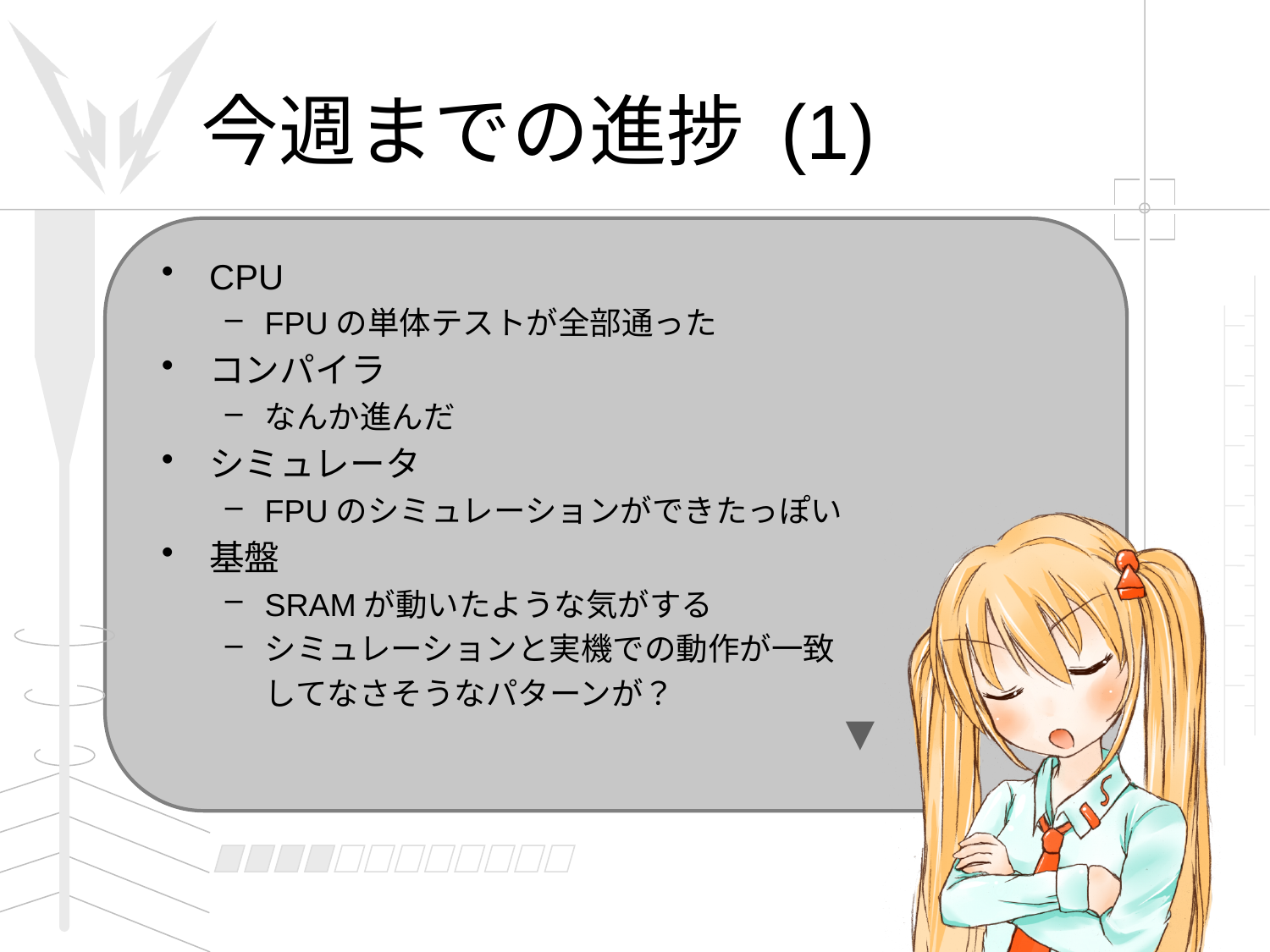

# 今週までの進捗 (1)
CPU
FPUの単体テストが全部通った
コンパイラ
なんか進んだ
シミュレータ
FPUのシミュレーションができたっぽい
基盤
SRAMが動いたような気がする
シミュレーションと実機での動作が一致
	してなさそうなパターンが？